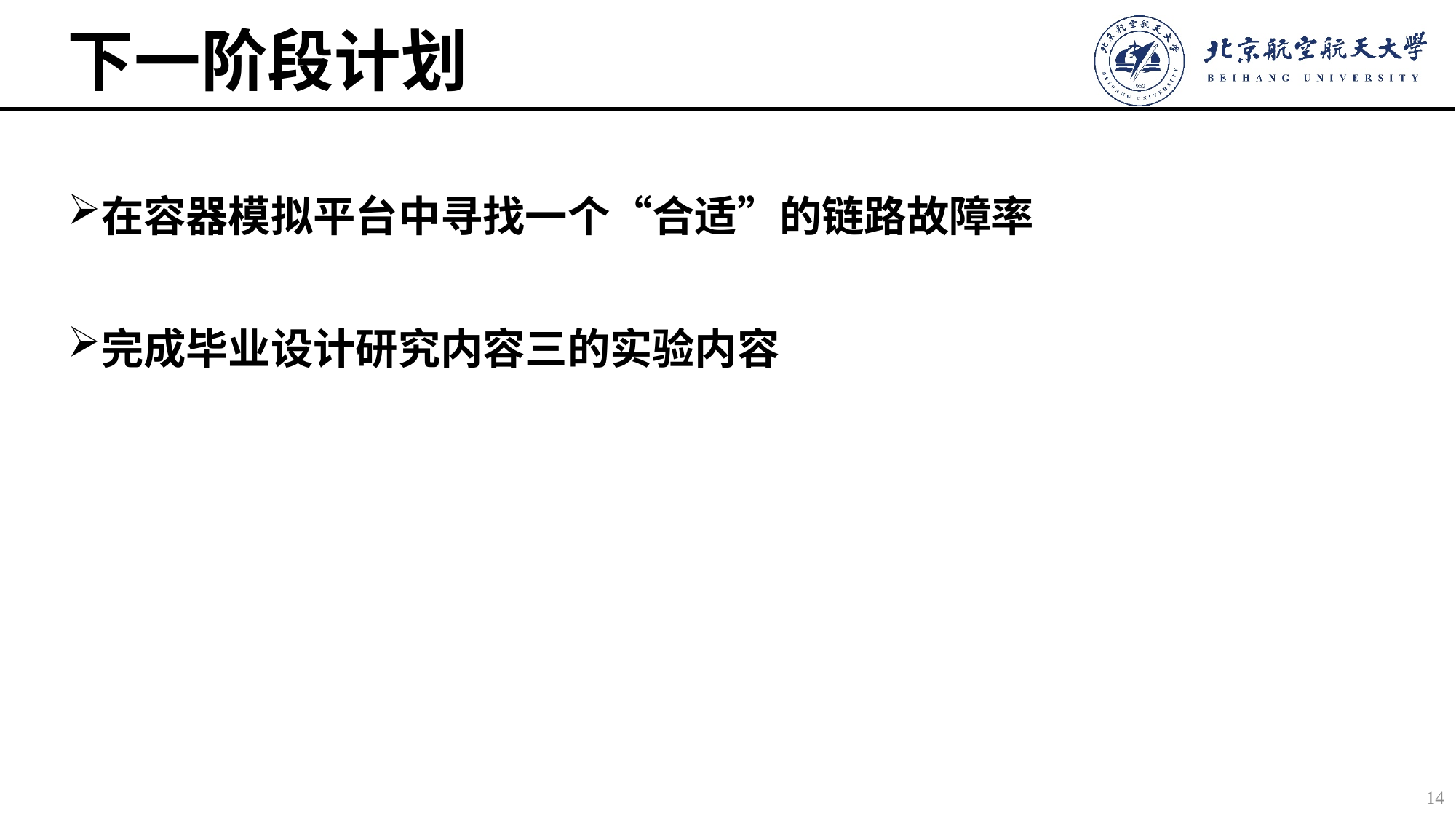

# 下一阶段计划

在容器模拟平台中寻找一个“合适”的链路故障率

完成毕业设计研究内容三的实验内容

14